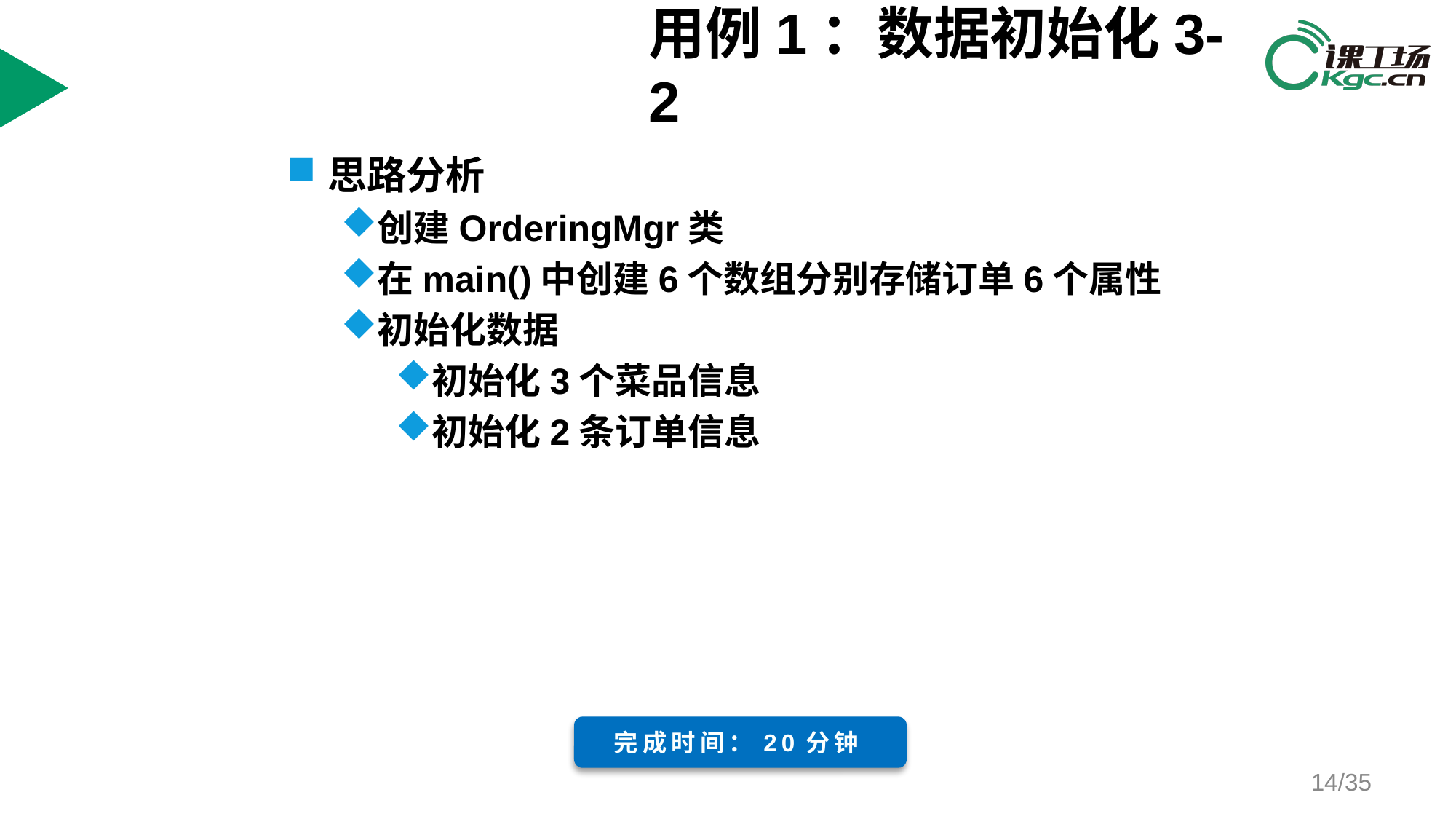

# 用例1：数据初始化3-2
思路分析
创建OrderingMgr类
在main()中创建6个数组分别存储订单6个属性
初始化数据
初始化3个菜品信息
初始化2条订单信息

完成时间：20分钟
14/35